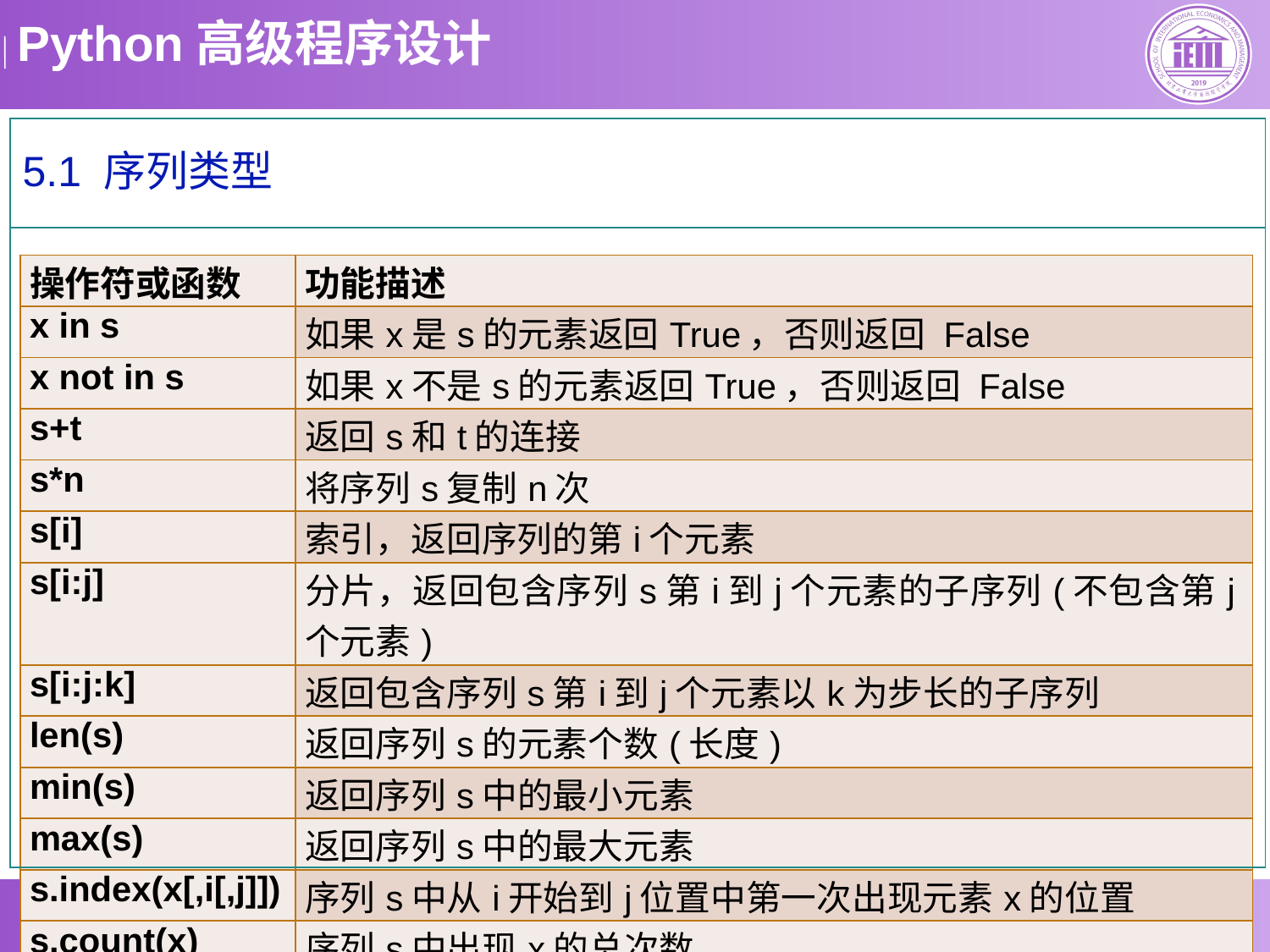

5.1 序列类型

| 操作符或函数 | 功能描述 |
| --- | --- |
| x in s | 如果x是s的元素返回True，否则返回 False |
| x not in s | 如果x不是s的元素返回True，否则返回 False |
| s+t | 返回s和t的连接 |
| s\*n | 将序列s复制n次 |
| s[i] | 索引，返回序列的第i个元素 |
| s[i:j] | 分片，返回包含序列s第i到j个元素的子序列(不包含第j个元素) |
| s[i:j:k] | 返回包含序列s第i到j个元素以k为步长的子序列 |
| len(s) | 返回序列s的元素个数(长度) |
| min(s) | 返回序列s中的最小元素 |
| max(s) | 返回序列s中的最大元素 |
| s.index(x[,i[,j]]) | 序列s中从i开始到j位置中第一次出现元素x的位置 |
| s.count(x) | 序列s中出现x的总次数 |